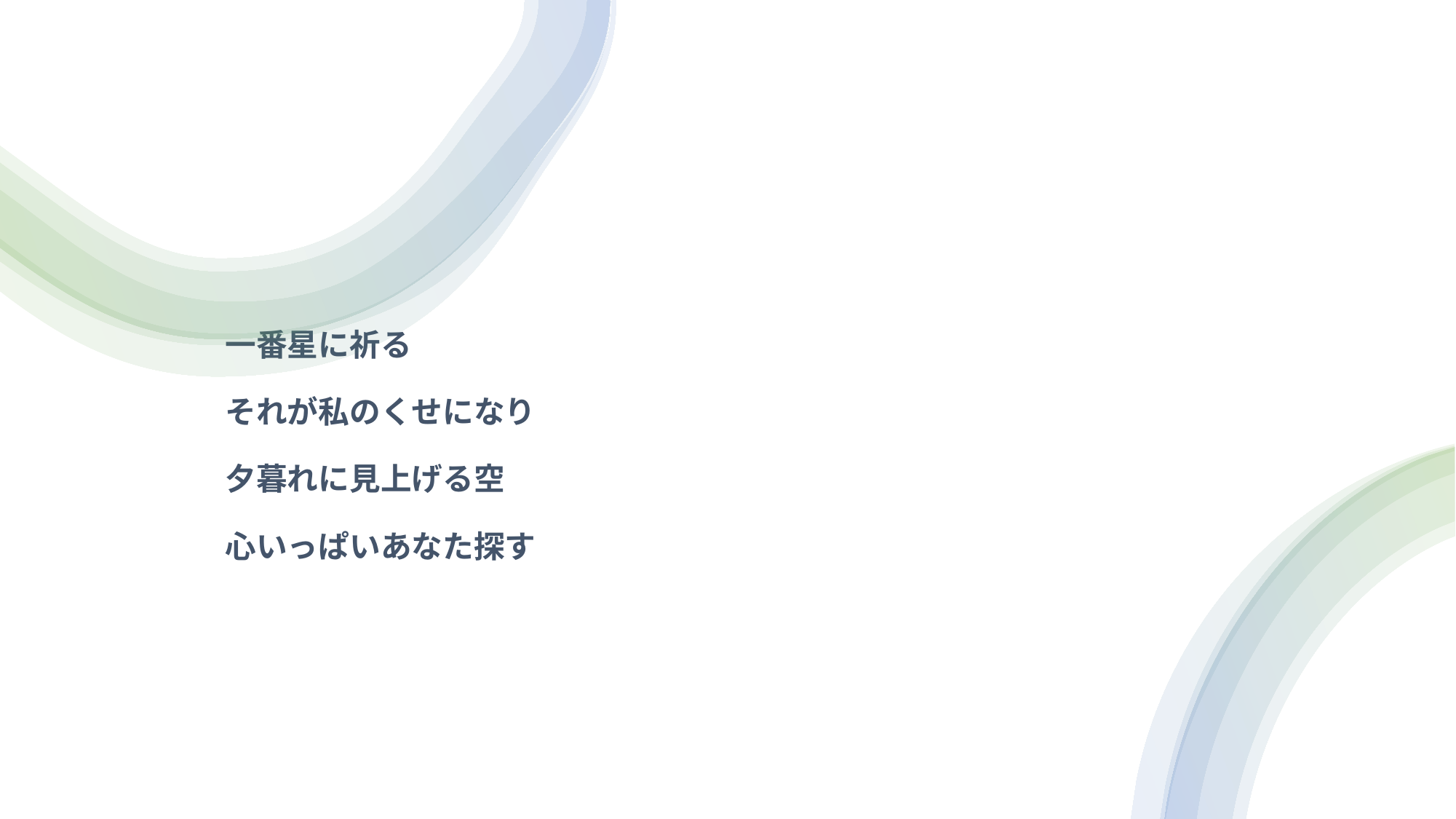

# 一番星に祈る それが私のくせになり 夕暮れに見上げる空 心いっぱいあなた探す